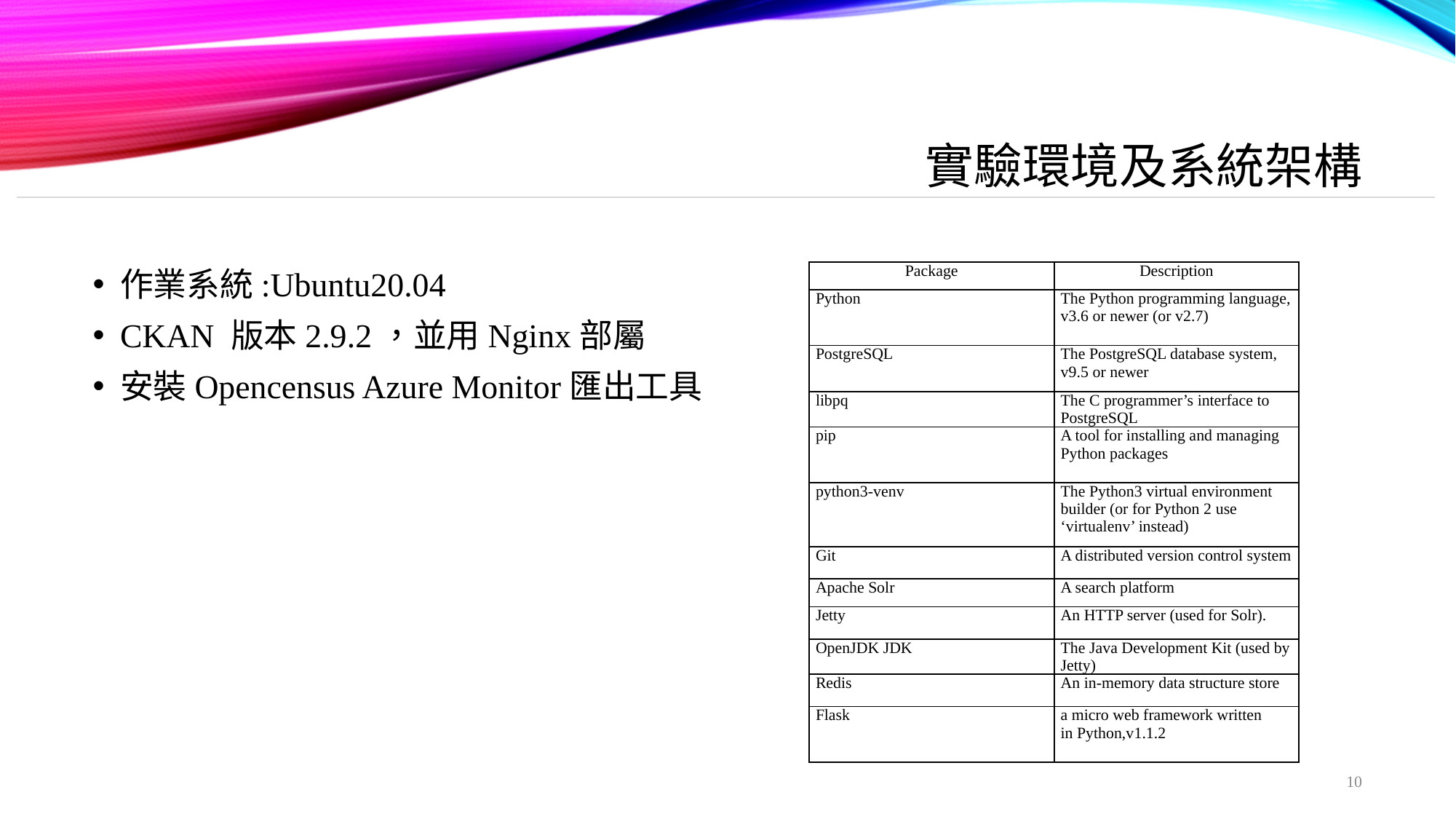

# 實驗環境及系統架構
作業系統:Ubuntu20.04
CKAN 版本2.9.2，並用Nginx部屬
安裝Opencensus Azure Monitor匯出工具

| Package | Description |
| --- | --- |
| Python | The Python programming language, v3.6 or newer (or v2.7) |
| PostgreSQL | The PostgreSQL database system, v9.5 or newer |
| libpq | The C programmer’s interface to PostgreSQL |
| pip | A tool for installing and managing Python packages |
| python3-venv | The Python3 virtual environment builder (or for Python 2 use ‘virtualenv’ instead) |
| Git | A distributed version control system |
| Apache Solr | A search platform |
| Jetty | An HTTP server (used for Solr). |
| OpenJDK JDK | The Java Development Kit (used by Jetty) |
| Redis | An in-memory data structure store |
| Flask | a micro web framework written in Python,v1.1.2 |
10